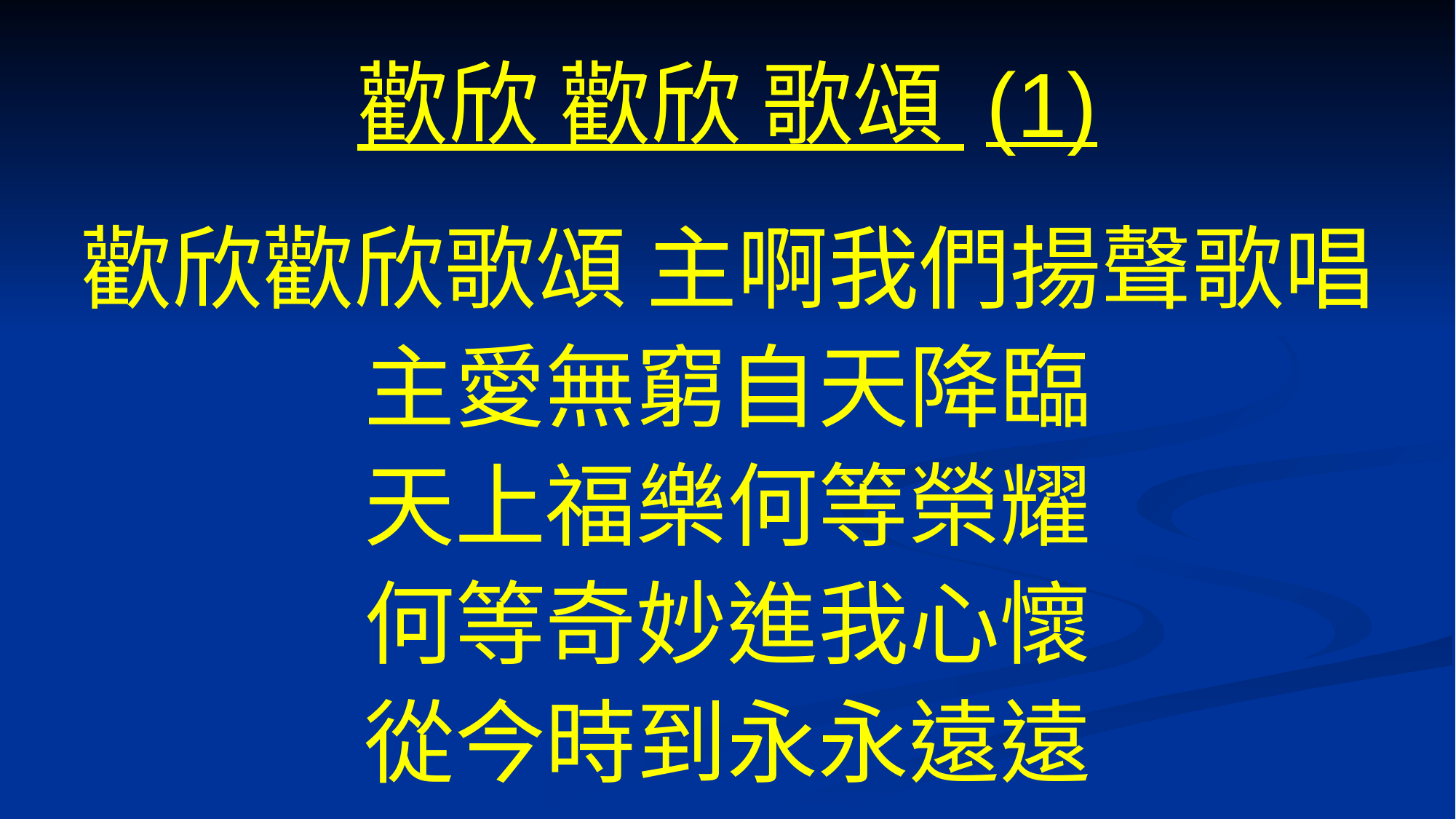

# 歡欣 歡欣 歌頌 (1)
歡欣歡欣歌頌 主啊我們揚聲歌唱
主愛無窮自天降臨
天上福樂何等榮耀
何等奇妙進我心懷
從今時到永永遠遠